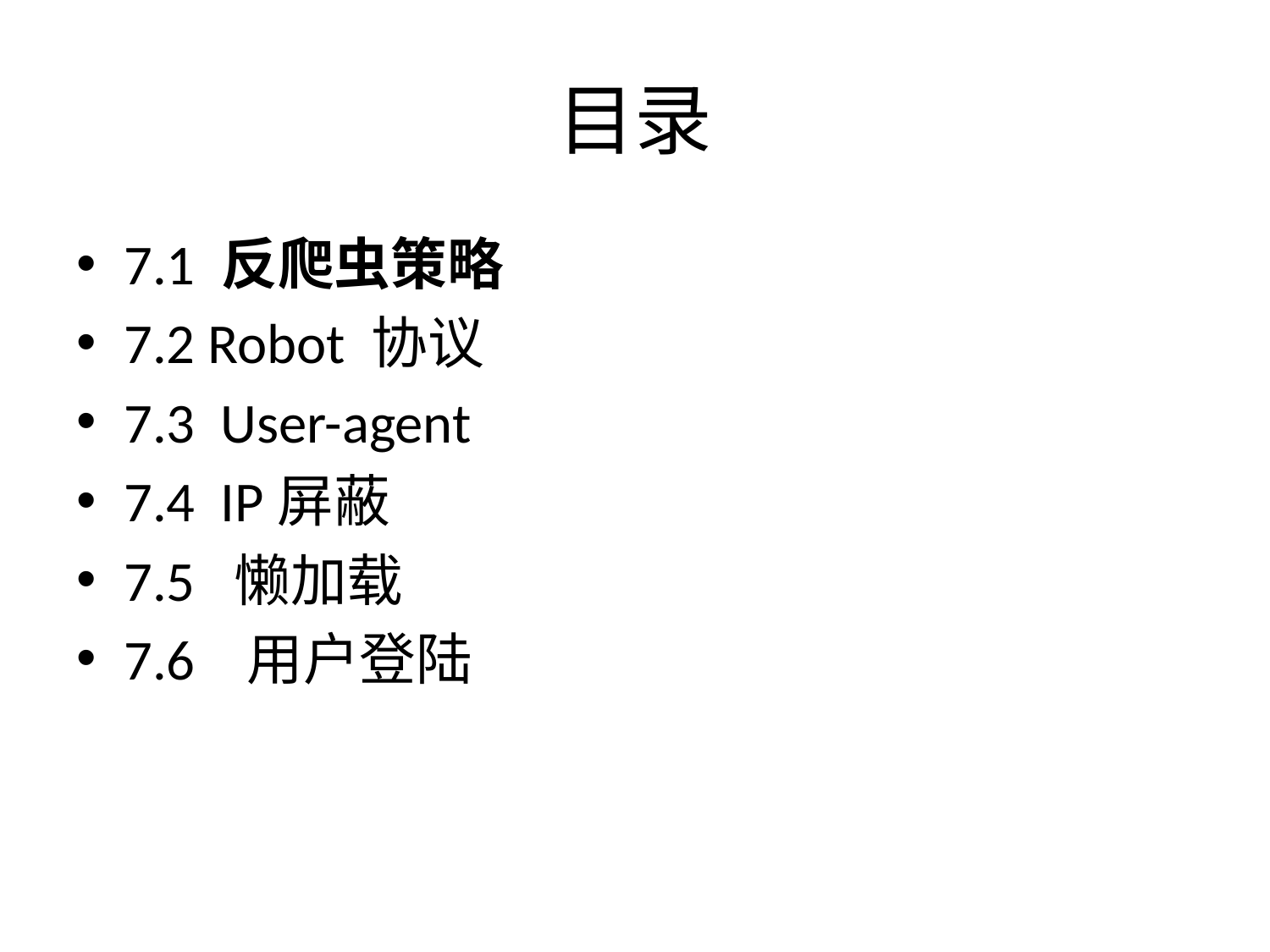

# 目录
7.1 反爬虫策略
7.2 Robot 协议
7.3  User-agent
7.4  IP屏蔽
7.5  懒加载
7.6   用户登陆